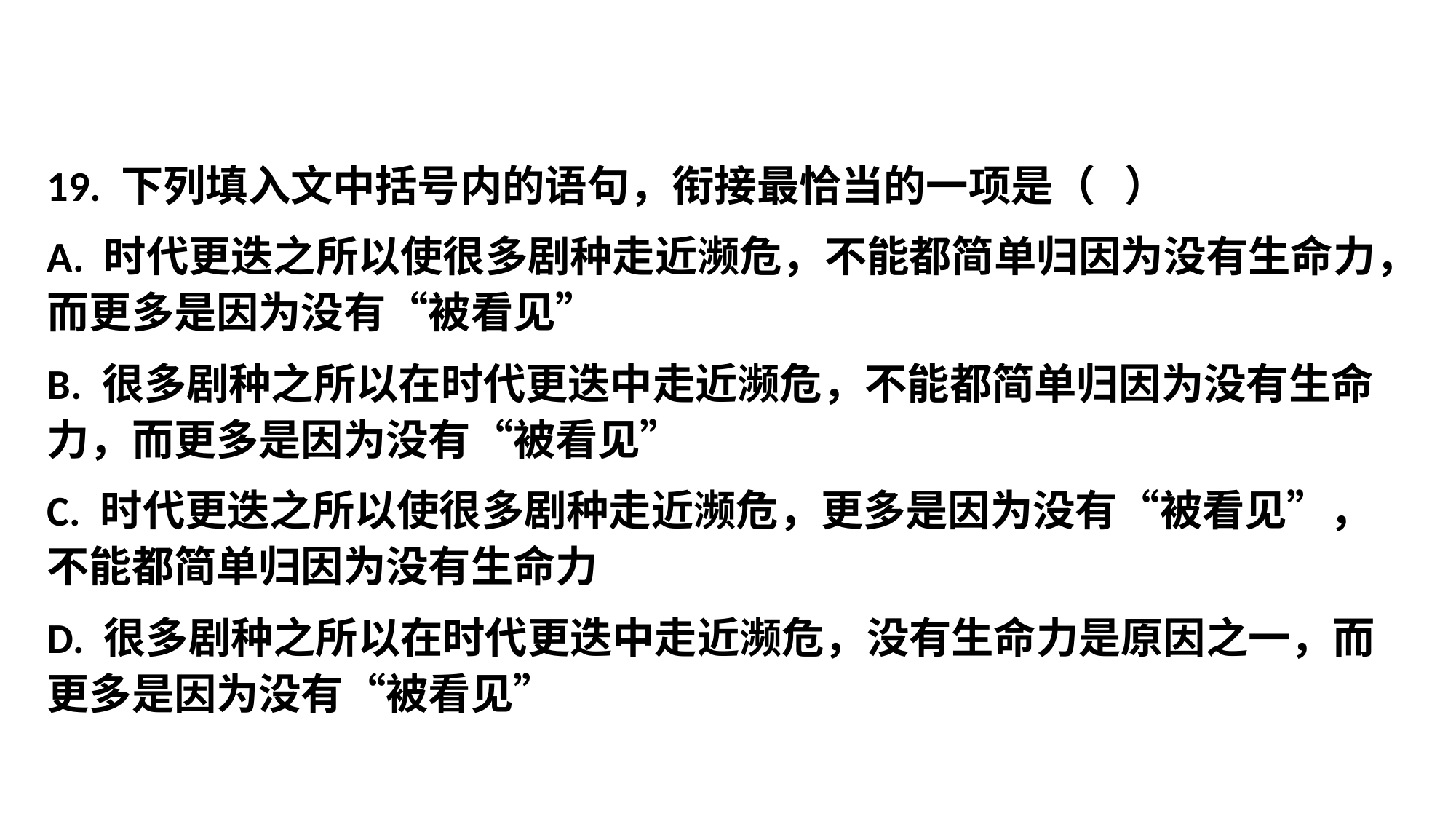

19. 下列填入文中括号内的语句，衔接最恰当的一项是（   ）
A. 时代更迭之所以使很多剧种走近濒危，不能都简单归因为没有生命力，而更多是因为没有“被看见”
B. 很多剧种之所以在时代更迭中走近濒危，不能都简单归因为没有生命力，而更多是因为没有“被看见”
C. 时代更迭之所以使很多剧种走近濒危，更多是因为没有“被看见”，不能都简单归因为没有生命力
D. 很多剧种之所以在时代更迭中走近濒危，没有生命力是原因之一，而更多是因为没有“被看见”